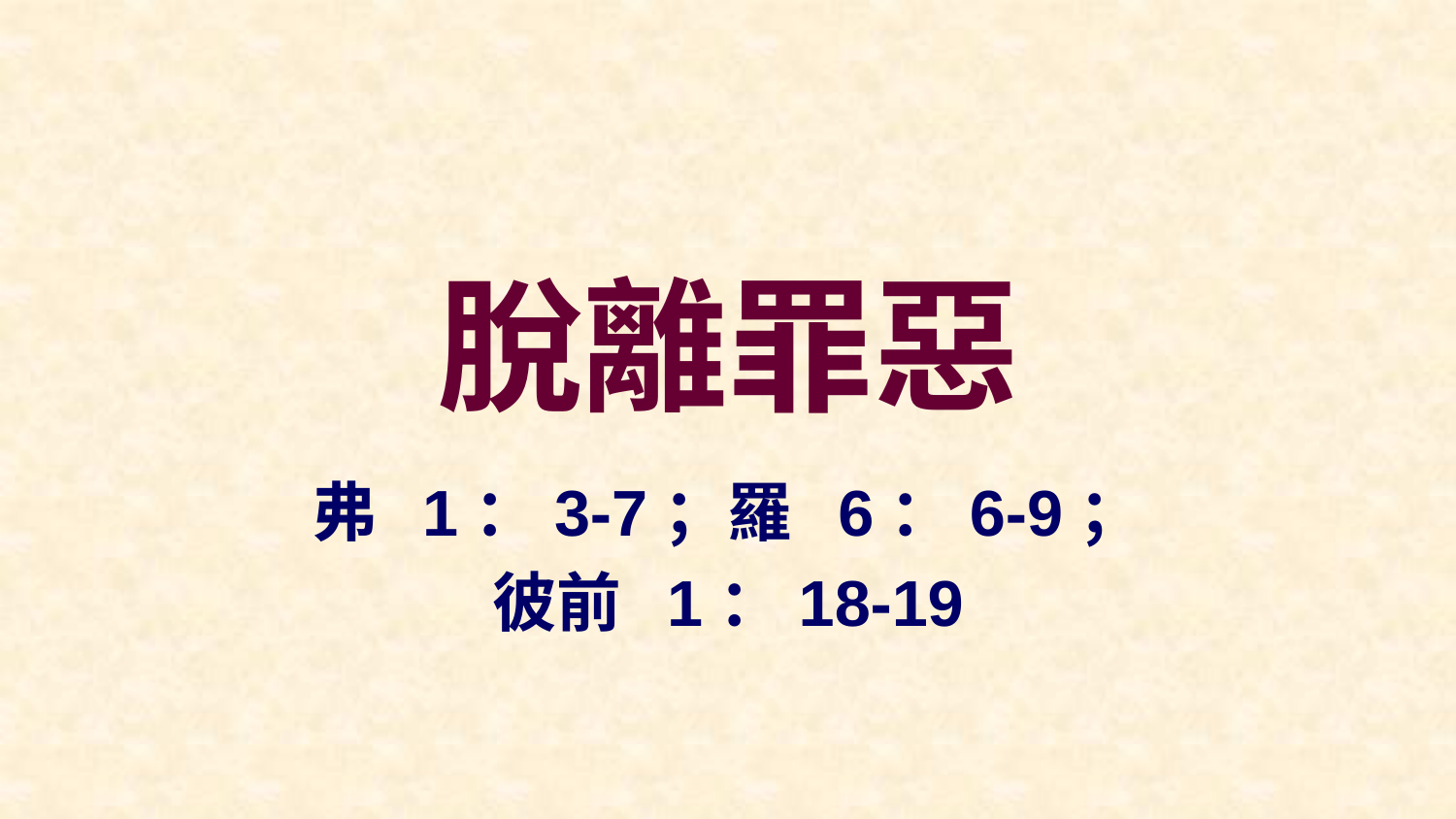

# 脫離罪惡
弗  1：3-7；羅  6：6-9；
彼前  1：18-19